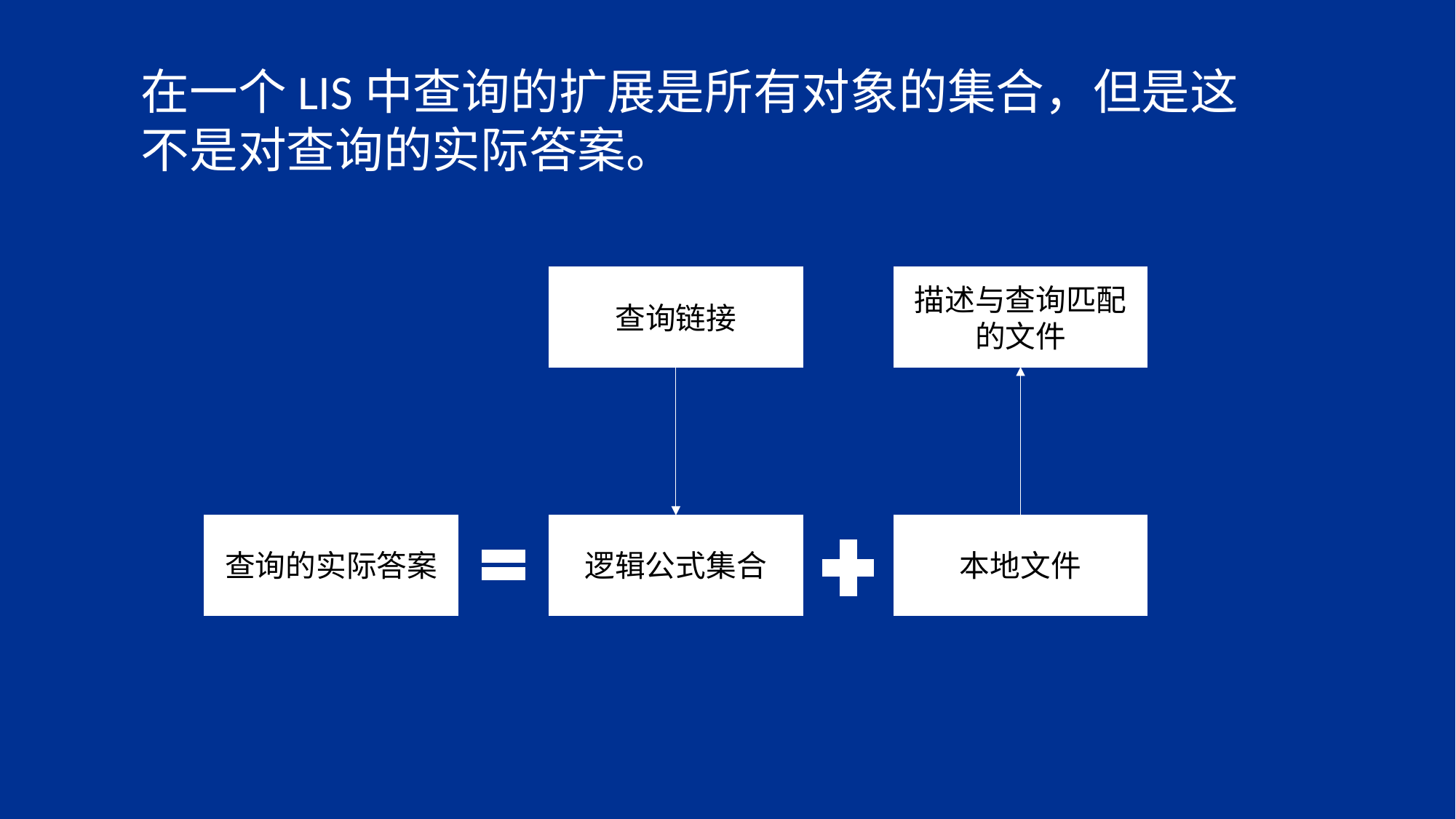

在一个LIS中查询的扩展是所有对象的集合，但是这不是对查询的实际答案。
描述与查询匹配的文件
查询链接
本地文件
逻辑公式集合
查询的实际答案